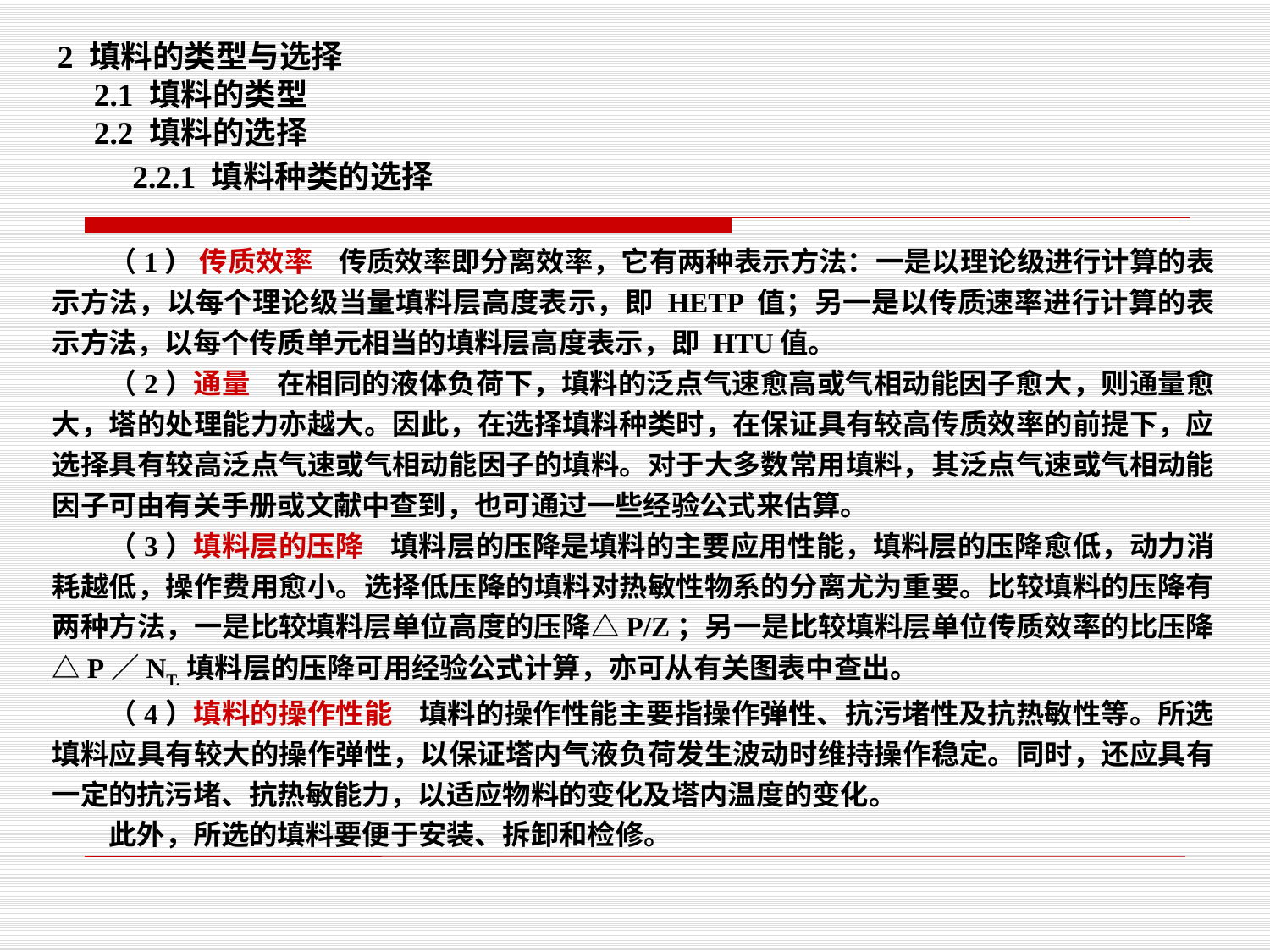

2 填料的类型与选择
    2.1 填料的类型
    2.2 填料的选择
         2.2.1 填料种类的选择

（1） 传质效率    传质效率即分离效率，它有两种表示方法：一是以理论级进行计算的表示方法，以每个理论级当量填料层高度表示，即 HETP 值；另一是以传质速率进行计算的表示方法，以每个传质单元相当的填料层高度表示，即 HTU值。
（2）通量    在相同的液体负荷下，填料的泛点气速愈高或气相动能因子愈大，则通量愈大，塔的处理能力亦越大。因此，在选择填料种类时，在保证具有较高传质效率的前提下，应选择具有较高泛点气速或气相动能因子的填料。对于大多数常用填料，其泛点气速或气相动能因子可由有关手册或文献中查到，也可通过一些经验公式来估算。
（3）填料层的压降    填料层的压降是填料的主要应用性能，填料层的压降愈低，动力消耗越低，操作费用愈小。选择低压降的填料对热敏性物系的分离尤为重要。比较填料的压降有两种方法，一是比较填料层单位高度的压降△P/Z；另一是比较填料层单位传质效率的比压降 △P／NT.填料层的压降可用经验公式计算，亦可从有关图表中查出。
（4）填料的操作性能    填料的操作性能主要指操作弹性、抗污堵性及抗热敏性等。所选填料应具有较大的操作弹性，以保证塔内气液负荷发生波动时维持操作稳定。同时，还应具有一定的抗污堵、抗热敏能力，以适应物料的变化及塔内温度的变化。
此外，所选的填料要便于安装、拆卸和检修。